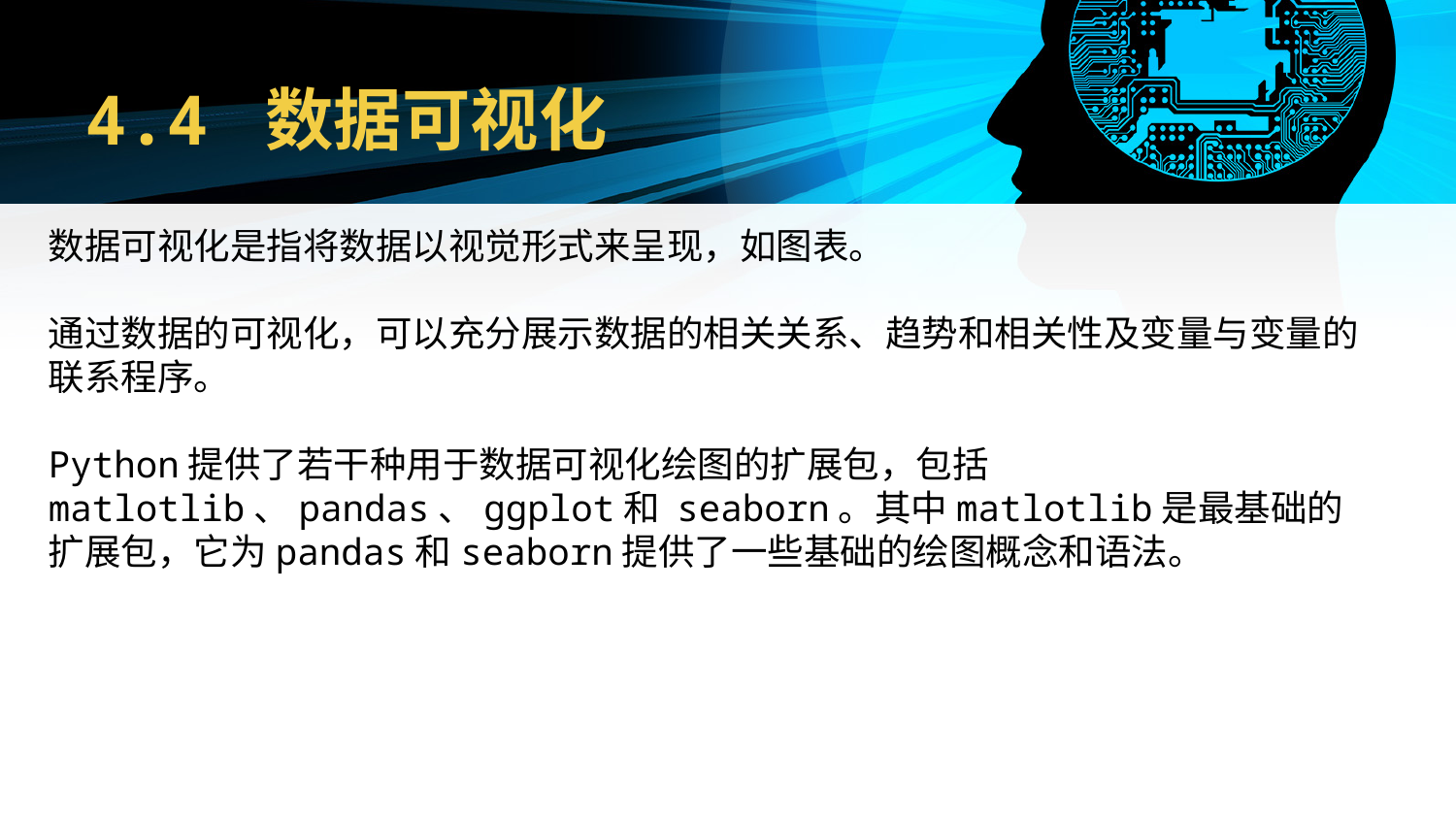

# 4.4 数据可视化
数据可视化是指将数据以视觉形式来呈现，如图表。

通过数据的可视化，可以充分展示数据的相关关系、趋势和相关性及变量与变量的联系程序。

Python提供了若干种用于数据可视化绘图的扩展包，包括matlotlib、pandas、ggplot和 seaborn。其中matlotlib是最基础的扩展包，它为pandas和seaborn提供了一些基础的绘图概念和语法。